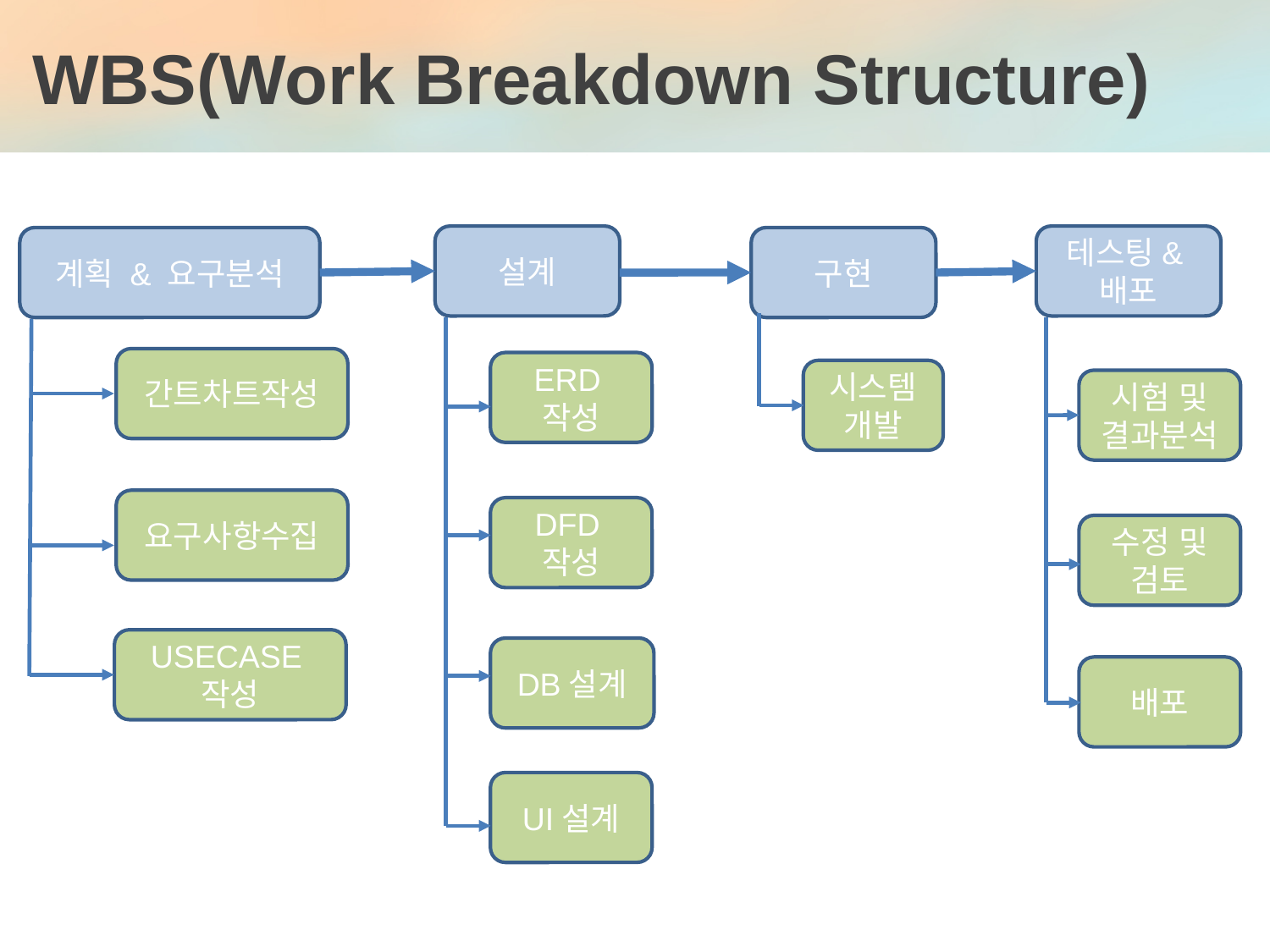

# WBS(Work Breakdown Structure)
설계
테스팅&배포
계획 & 요구분석
구현
간트차트작성
ERD작성
시스템개발
시험 및
결과분석
요구사항수집
DFD작성
수정 및
검토
USECASE작성
DB설계
배포
UI설계